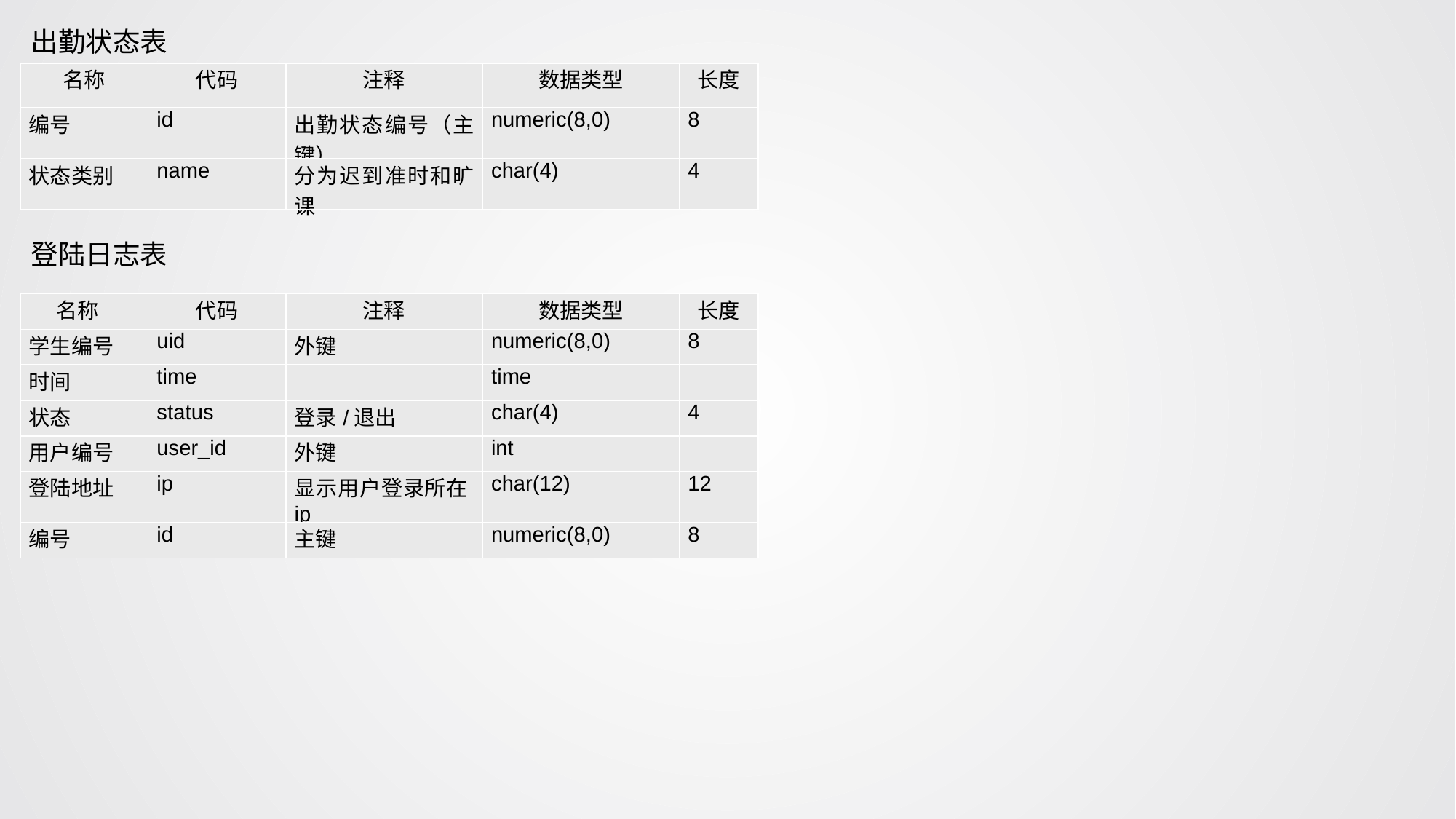

出勤状态表
| 名称 | 代码 | 注释 | 数据类型 | 长度 |
| --- | --- | --- | --- | --- |
| 编号 | id | 出勤状态编号（主键） | numeric(8,0) | 8 |
| 状态类别 | name | 分为迟到准时和旷课 | char(4) | 4 |

登陆日志表
| 名称 | 代码 | 注释 | 数据类型 | 长度 |
| --- | --- | --- | --- | --- |
| 学生编号 | uid | 外键 | numeric(8,0) | 8 |
| 时间 | time |  | time |  |
| 状态 | status | 登录/退出 | char(4) | 4 |
| 用户编号 | user\_id | 外键 | int |  |
| 登陆地址 | ip | 显示用户登录所在ip | char(12) | 12 |
| 编号 | id | 主键 | numeric(8,0) | 8 |